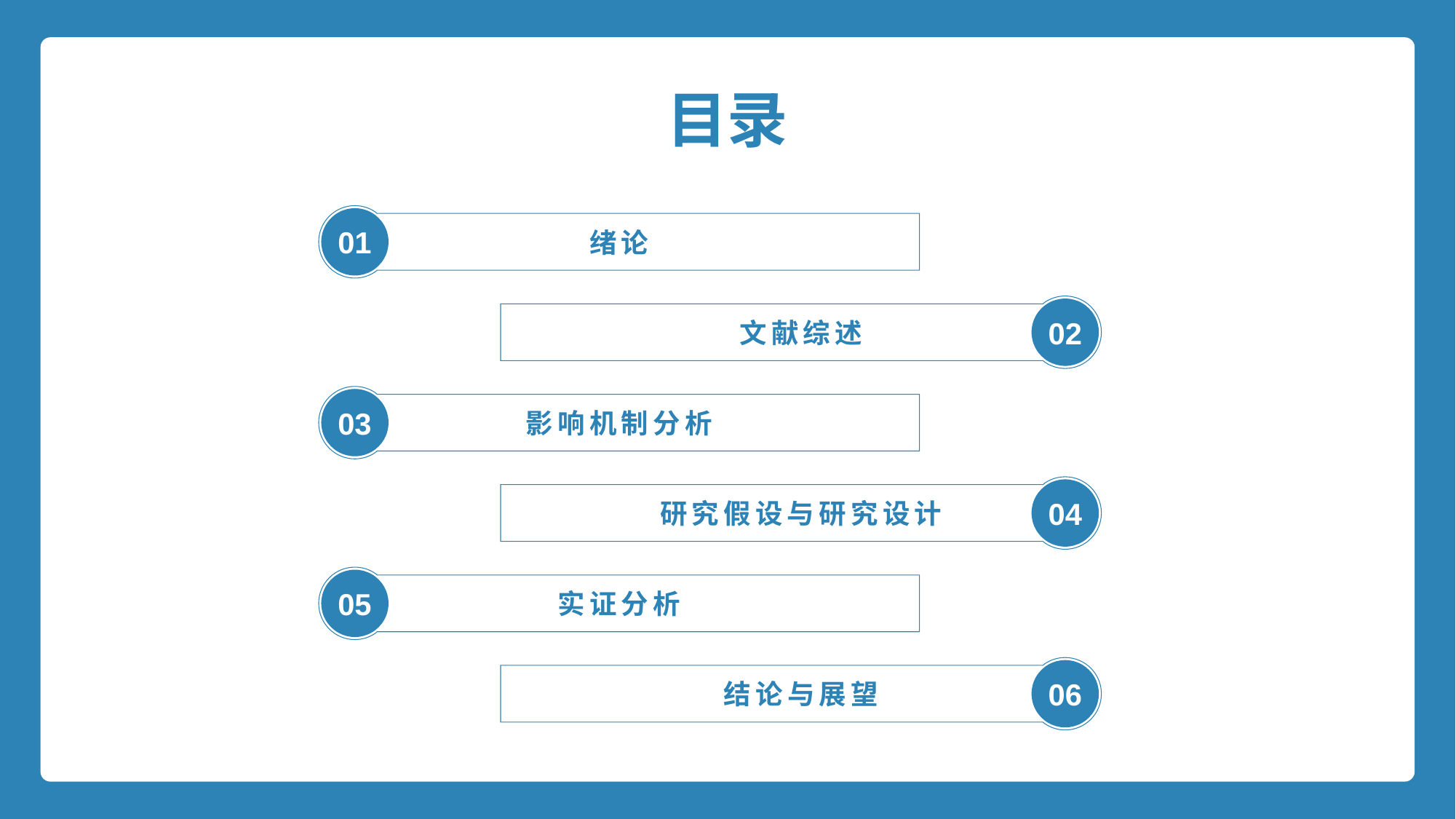

目录
绪论

01
文献综述

02
影响机制分析

03
研究假设与研究设计

04
实证分析

05
结论与展望

06